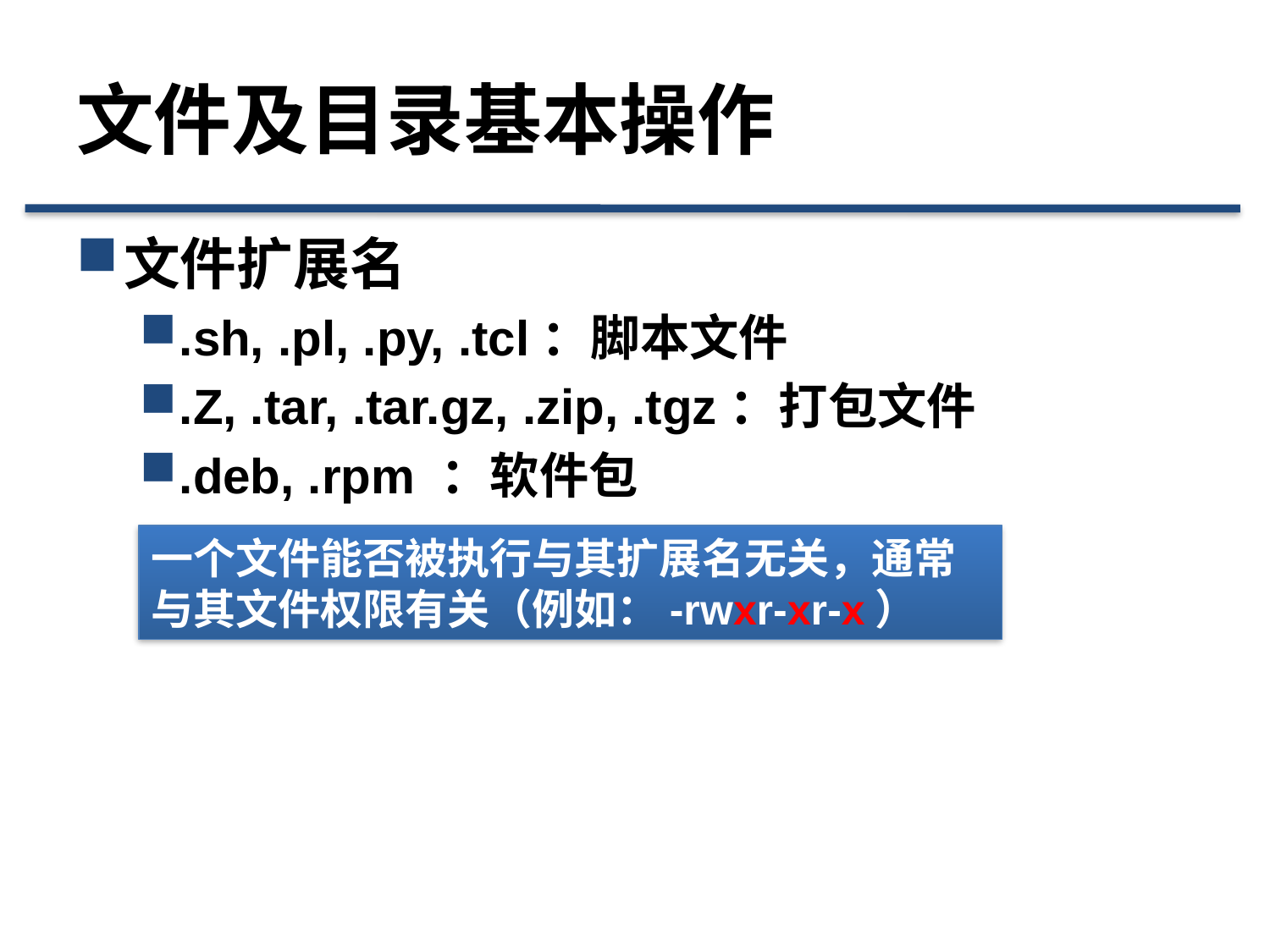

# 文件及目录基本操作
文件扩展名
.sh, .pl, .py, .tcl：脚本文件
.Z, .tar, .tar.gz, .zip, .tgz：打包文件
.deb, .rpm ：软件包
一个文件能否被执行与其扩展名无关，通常与其文件权限有关（例如：-rwxr-xr-x）